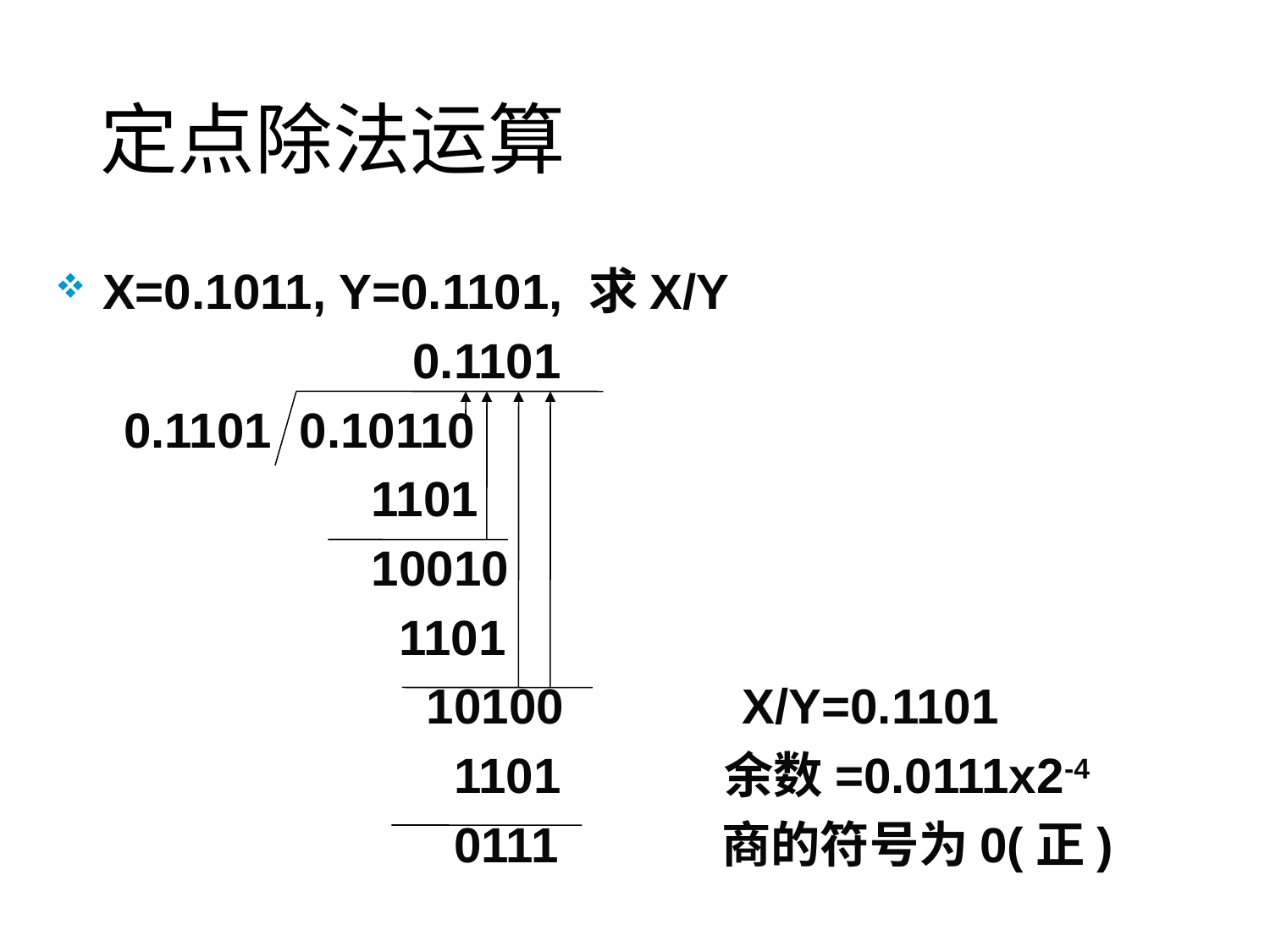

# 定点除法运算

X=0.1011, Y=0.1101, 求X/Y
                          0.1101
     0.1101  0.10110
                       1101
                       10010
                         1101
                           10100             X/Y=0.1101
                             1101           余数=0.0111x2-4
                             0111           商的符号为0(正)